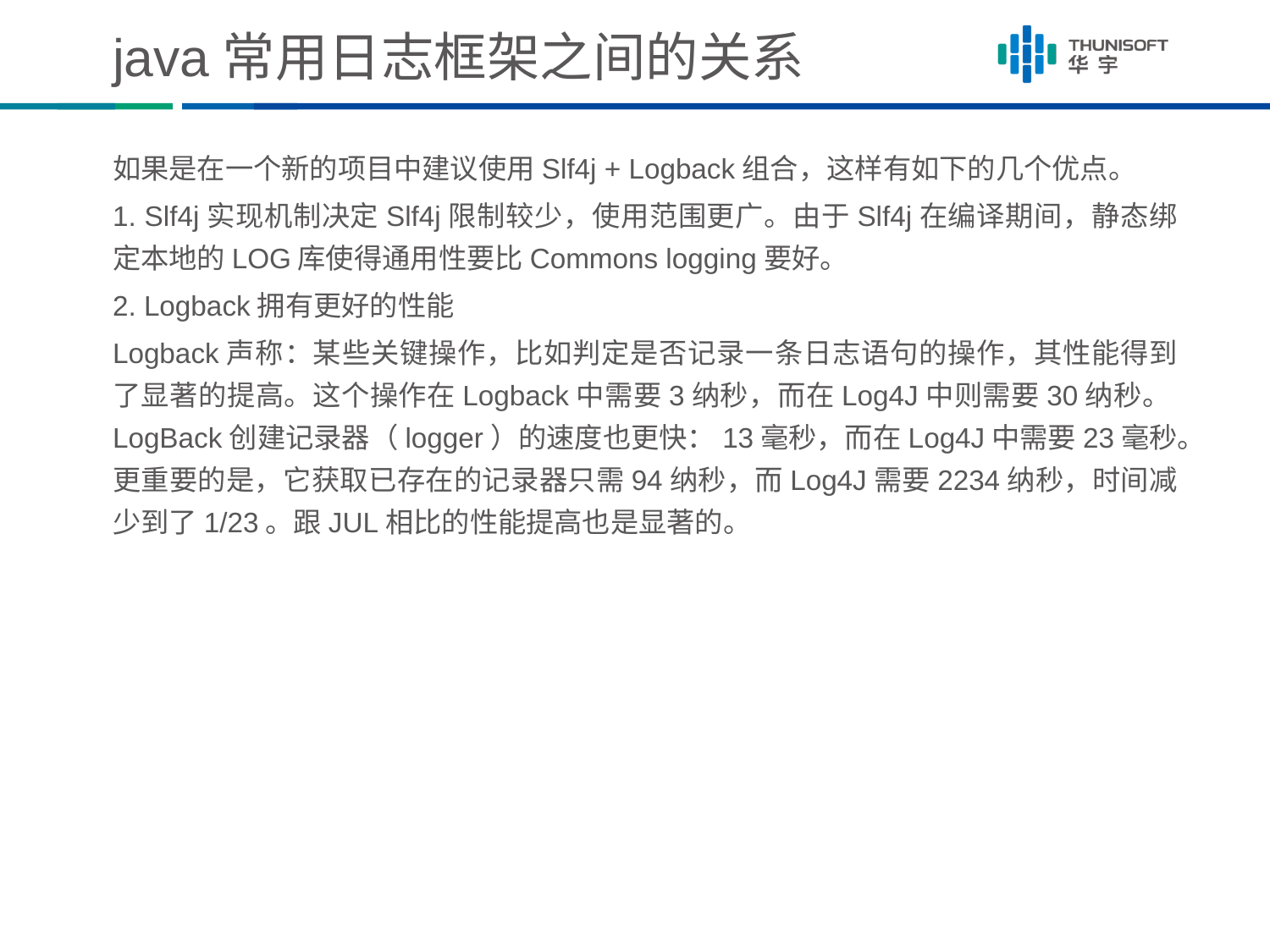

# java常用日志框架之间的关系
如果是在一个新的项目中建议使用Slf4j + Logback组合，这样有如下的几个优点。
1. Slf4j实现机制决定Slf4j限制较少，使用范围更广。由于Slf4j在编译期间，静态绑定本地的LOG库使得通用性要比Commons logging要好。
2. Logback拥有更好的性能
Logback声称：某些关键操作，比如判定是否记录一条日志语句的操作，其性能得到了显著的提高。这个操作在Logback中需要3纳秒，而在Log4J中则需要30纳秒。LogBack创建记录器（logger）的速度也更快：13毫秒，而在Log4J中需要23毫秒。更重要的是，它获取已存在的记录器只需94纳秒，而Log4J需要2234纳秒，时间减少到了1/23。跟JUL相比的性能提高也是显著的。

11